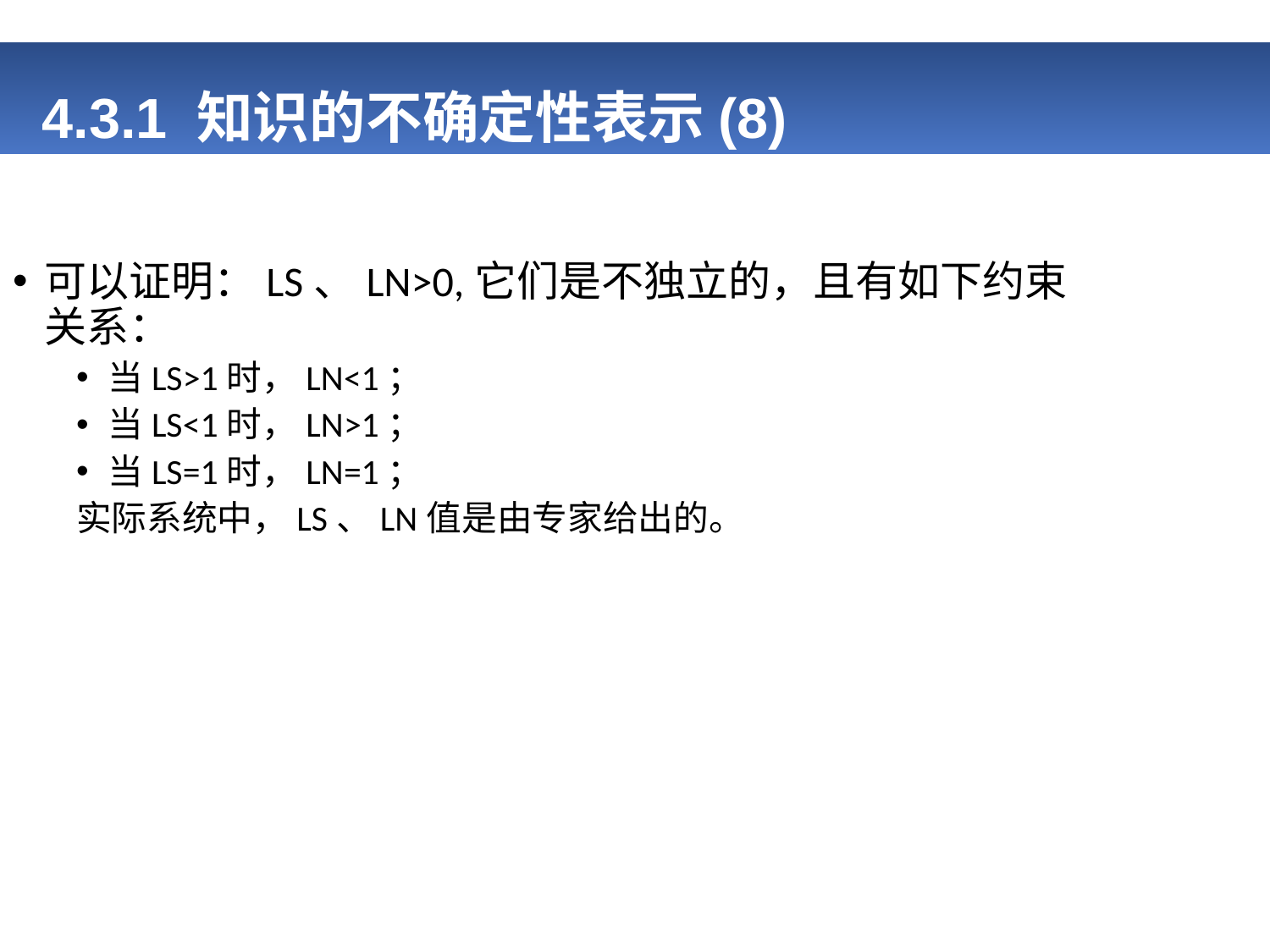

# 4.3.1 知识的不确定性表示(8)
可以证明：LS、LN>0,它们是不独立的，且有如下约束关系：
当LS>1时，LN<1；
当LS<1时，LN>1；
当LS=1时，LN=1；
实际系统中，LS、LN值是由专家给出的。